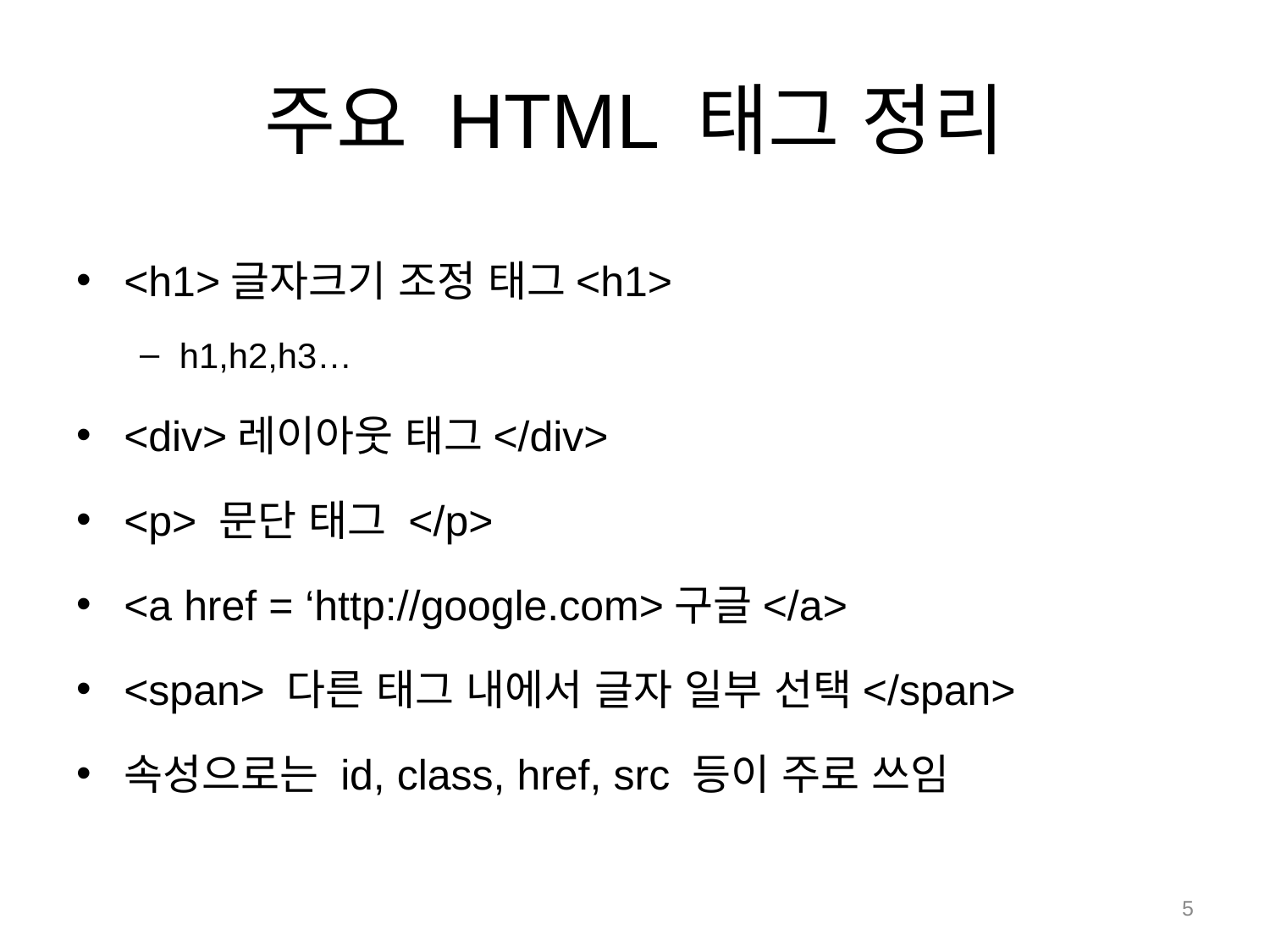

# 주요 HTML 태그 정리
<h1>글자크기 조정 태그<h1>
h1,h2,h3…
<div>레이아웃 태그</div>
<p> 문단 태그 </p>
<a href = ‘http://google.com>구글</a>
<span> 다른 태그 내에서 글자 일부 선택</span>
속성으로는 id, class, href, src 등이 주로 쓰임

5